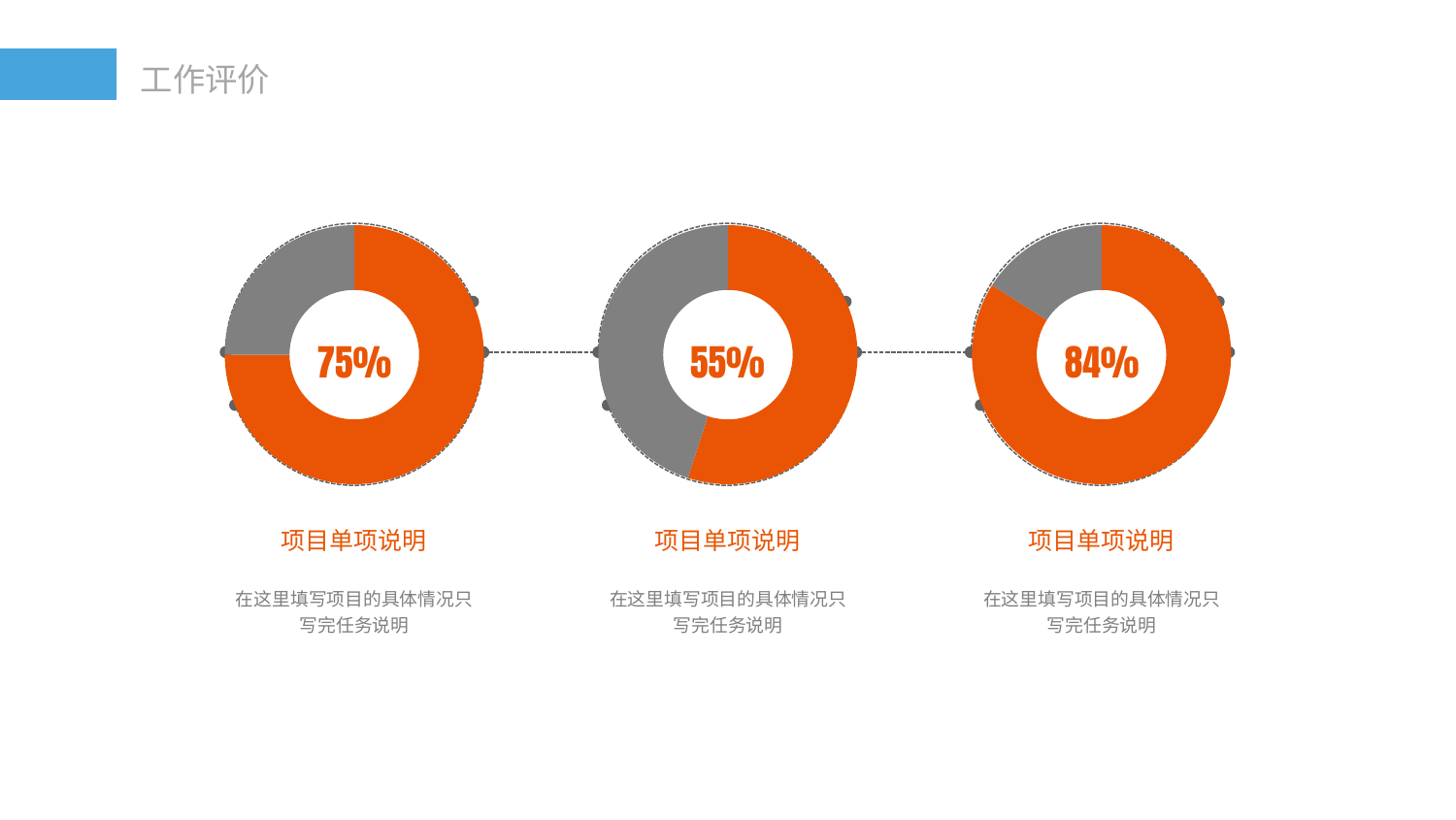

### Chart

| Category | 销售额 |
|---|---|
| 第一季度 | 0.7500000000000003 |
| 第二季度 | 0.25 |

### Chart

| Category | 销售额 |
|---|---|
| 第一季度 | 0.55 |
| 第二季度 | 0.45 |

### Chart

| Category | 销售额 |
|---|---|
| 第一季度 | 0.8400000000000003 |
| 第二季度 | 0.16 |

75%
55%
84%
项目单项说明
项目单项说明
项目单项说明
在这里填写项目的具体情况只写完任务说明
在这里填写项目的具体情况只写完任务说明
在这里填写项目的具体情况只写完任务说明
延迟符号